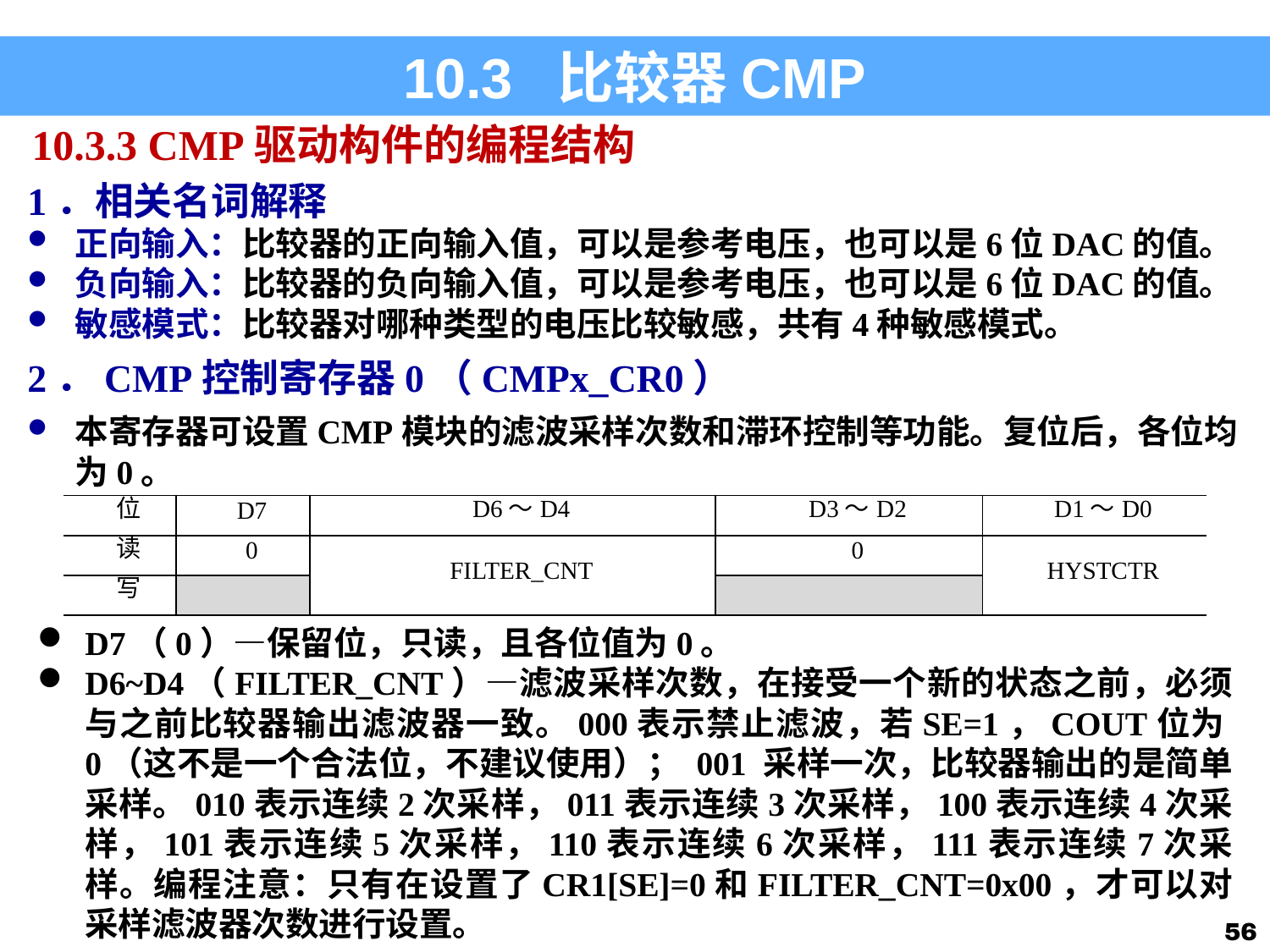

10.3  比较器CMP
10.3.3 CMP驱动构件的编程结构
1．相关名词解释
正向输入：比较器的正向输入值，可以是参考电压，也可以是6位DAC的值。
负向输入：比较器的负向输入值，可以是参考电压，也可以是6位DAC的值。
敏感模式：比较器对哪种类型的电压比较敏感，共有4种敏感模式。
2．CMP控制寄存器0（CMPx_CR0）
本寄存器可设置CMP模块的滤波采样次数和滞环控制等功能。复位后，各位均为0。
| 位 | D7 | D6～D4 | D3～D2 | D1～D0 |
| --- | --- | --- | --- | --- |
| 读 | 0 | FILTER\_CNT | 0 | HYSTCTR |
| 写 |  |  |  |  |
D7（0）—保留位，只读，且各位值为0。
D6~D4（FILTER_CNT）—滤波采样次数，在接受一个新的状态之前，必须与之前比较器输出滤波器一致。000表示禁止滤波，若SE=1，COUT位为0（这不是一个合法位，不建议使用）； 001 采样一次，比较器输出的是简单采样。010表示连续2次采样，011表示连续3次采样，100表示连续4次采样，101表示连续5次采样，110表示连续6次采样，111表示连续7次采样。编程注意：只有在设置了CR1[SE]=0和FILTER_CNT=0x00，才可以对采样滤波器次数进行设置。
56